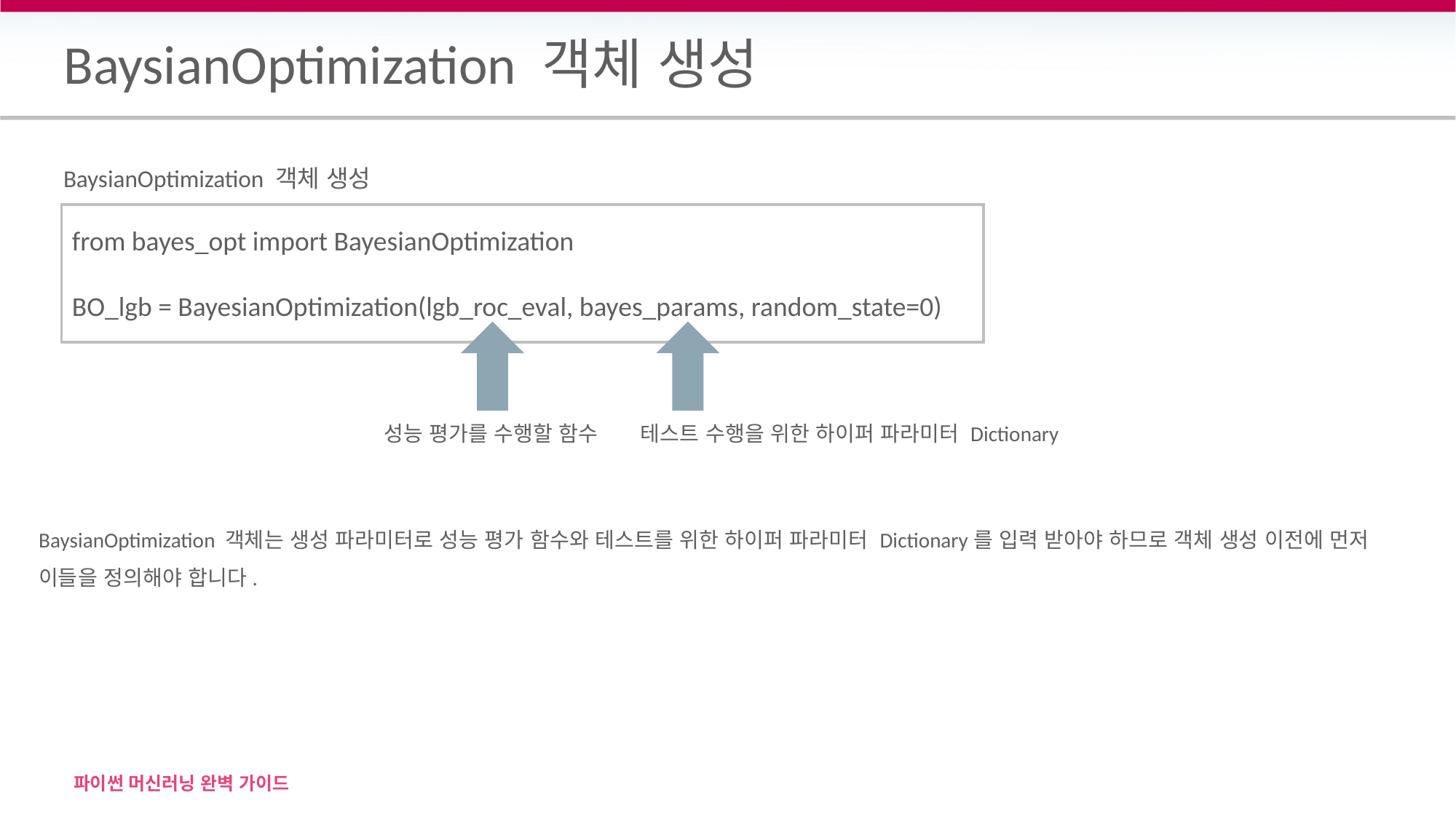

# BaysianOptimization 객체 생성
BaysianOptimization 객체 생성

from bayes_opt import BayesianOptimization

BO_lgb = BayesianOptimization(lgb_roc_eval, bayes_params, random_state=0)

성능 평가를 수행할 함수
테스트 수행을 위한 하이퍼 파라미터 Dictionary
BaysianOptimization 객체는 생성 파라미터로 성능 평가 함수와 테스트를 위한 하이퍼 파라미터 Dictionary를 입력 받아야 하므로 객체 생성 이전에 먼저
이들을 정의해야 합니다.